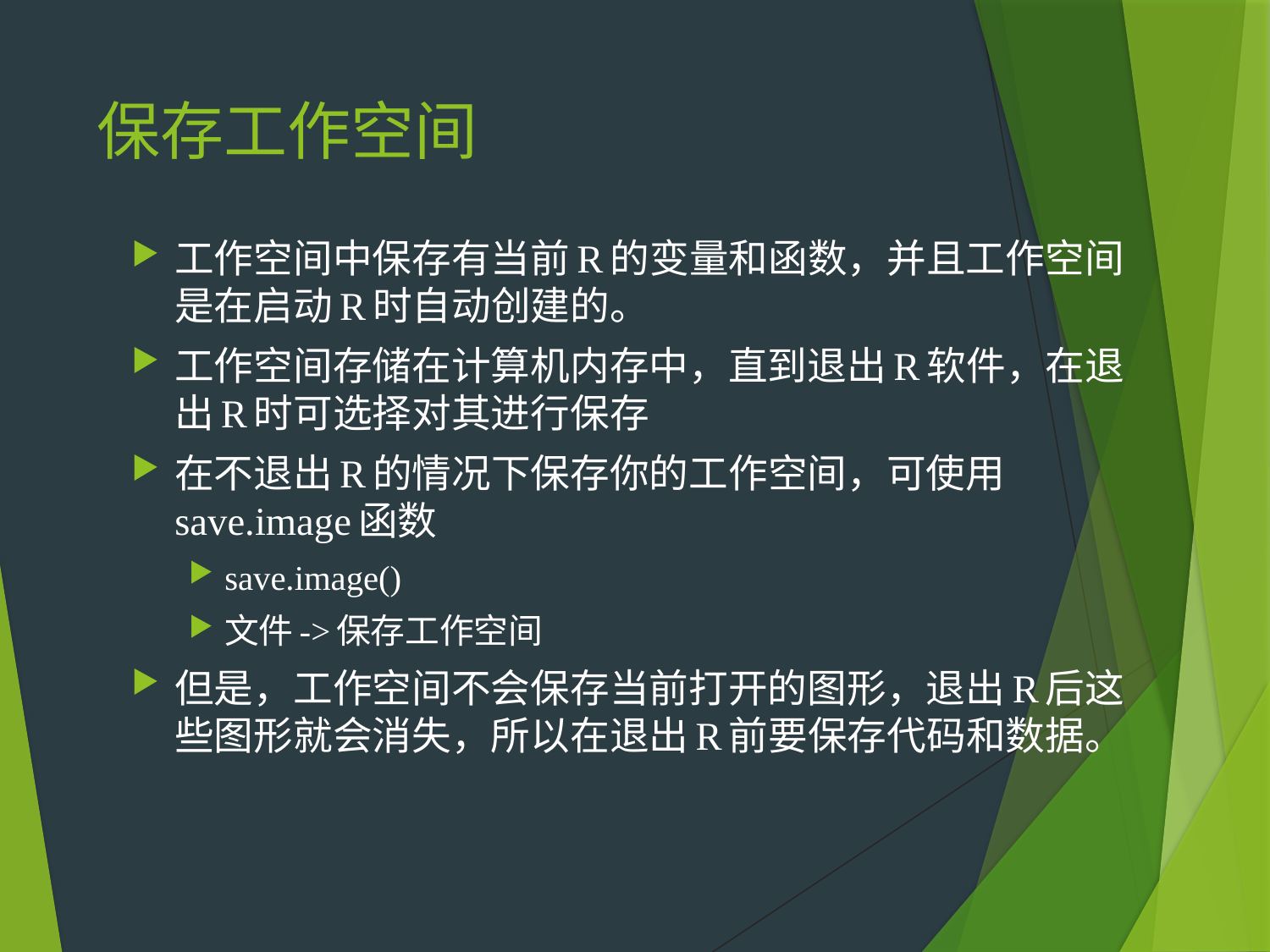

# 保存工作空间
工作空间中保存有当前R的变量和函数，并且工作空间是在启动R时自动创建的。
工作空间存储在计算机内存中，直到退出R软件，在退出R时可选择对其进行保存
在不退出R的情况下保存你的工作空间，可使用save.image函数
save.image()
文件->保存工作空间
但是，工作空间不会保存当前打开的图形，退出R后这些图形就会消失，所以在退出R前要保存代码和数据。